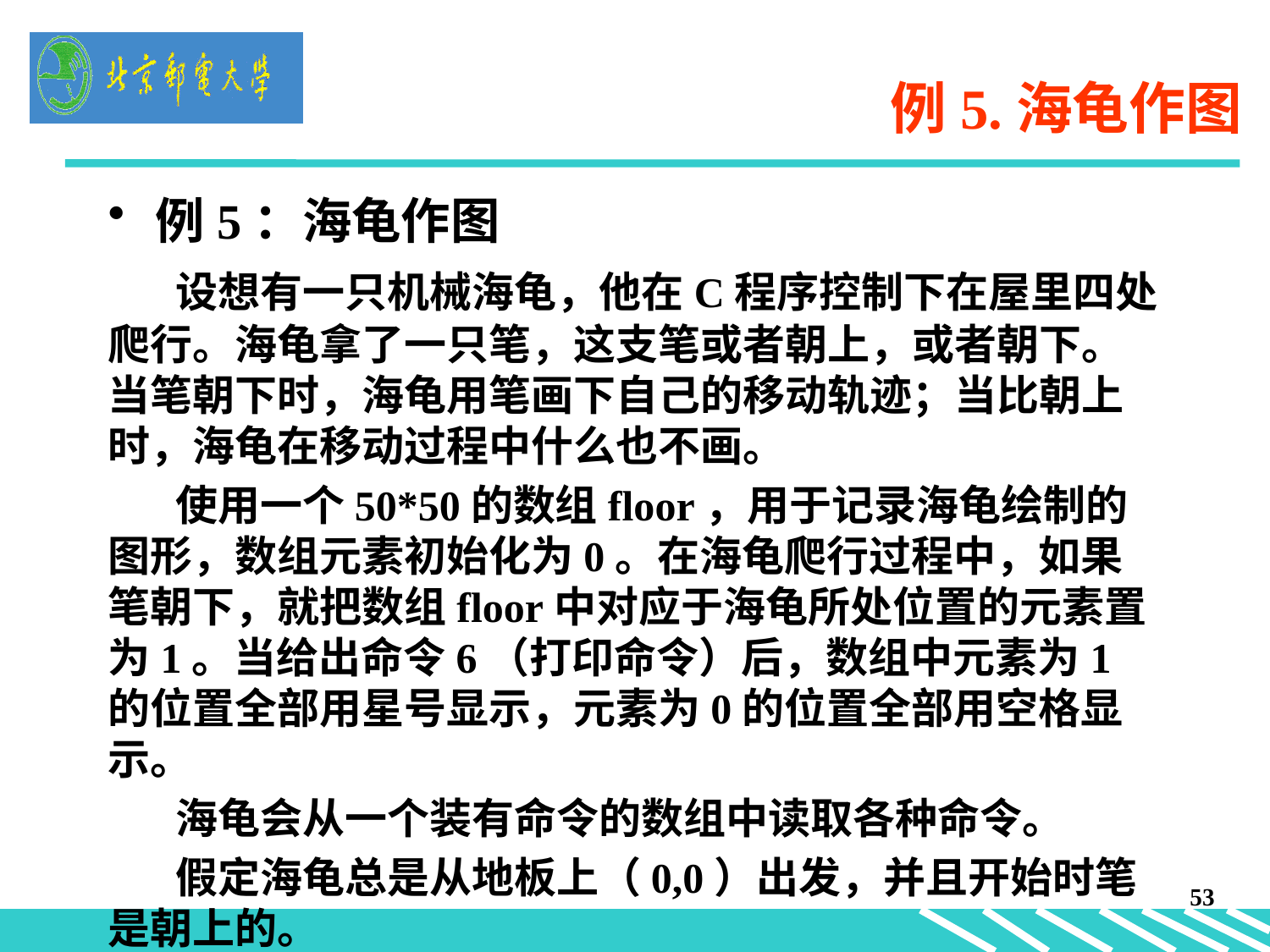

# 例5.海龟作图
例5：海龟作图
     设想有一只机械海龟，他在C程序控制下在屋里四处爬行。海龟拿了一只笔，这支笔或者朝上，或者朝下。当笔朝下时，海龟用笔画下自己的移动轨迹；当比朝上时，海龟在移动过程中什么也不画。
      使用一个50*50的数组floor，用于记录海龟绘制的图形，数组元素初始化为0。在海龟爬行过程中，如果笔朝下，就把数组floor中对应于海龟所处位置的元素置为1。当给出命令6（打印命令）后，数组中元素为1的位置全部用星号显示，元素为0的位置全部用空格显示。
      海龟会从一个装有命令的数组中读取各种命令。
      假定海龟总是从地板上（0,0）出发，并且开始时笔是朝上的。
53